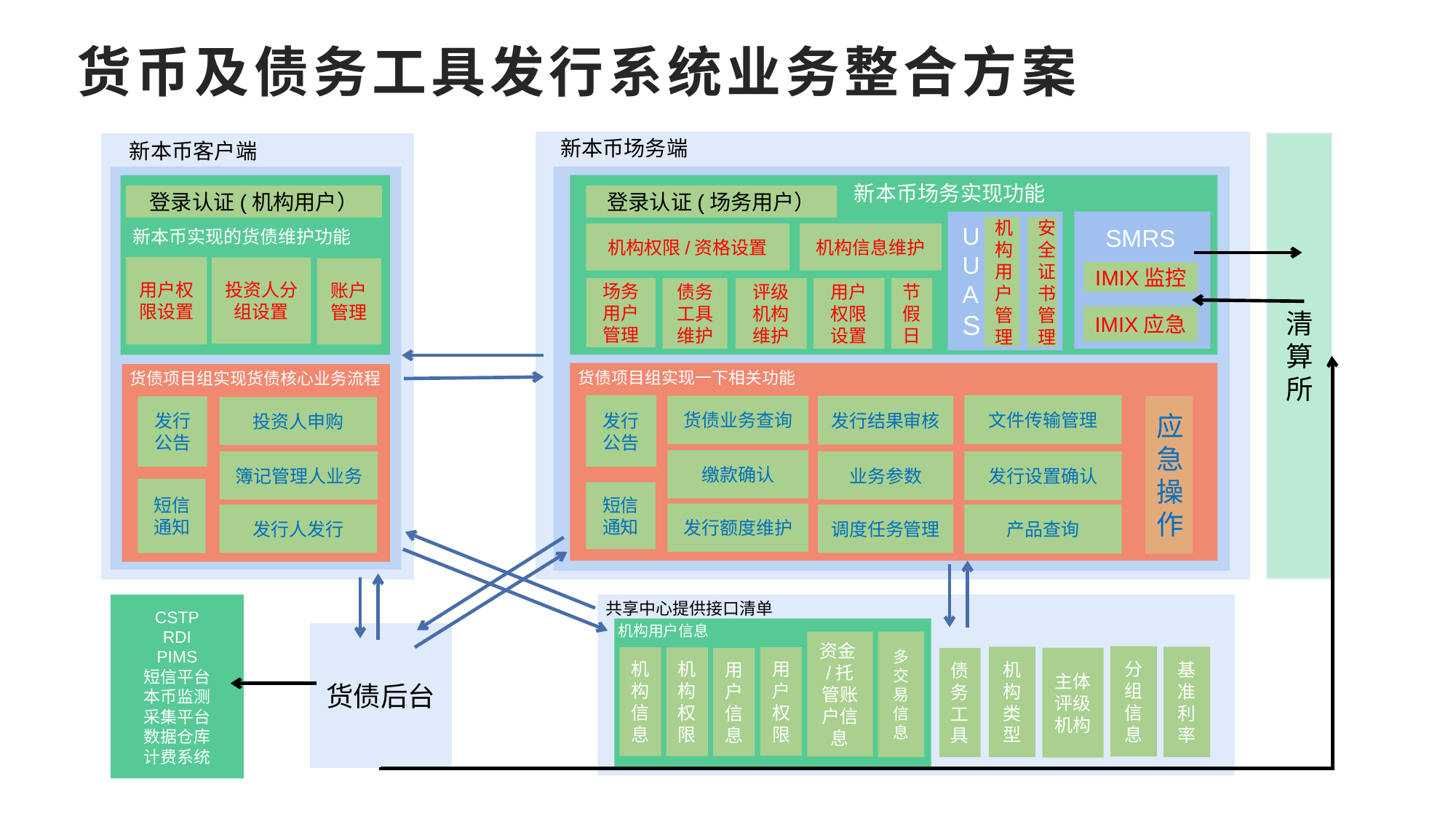

# 货币及债务工具发行系统业务整合方案
新本币场务端

新本币客户端
清算所

新本币场务实现功能

登录认证(机构用户）
登录认证(场务用户）

机构用户管理
安全证书管理
UUAS
新本币实现的货债维护功能
机构权限/资格设置
机构信息维护
SMRS
用户权限设置
投资人分组设置
账户管理
IMIX监控
场务用户管理
债务工具维护
评级机构维护
用户权限设置
节假日
IMIX应急
货债项目组实现一下相关功能
货债项目组实现货债核心业务流程

发行公告
文件传输管理
货债业务查询
发行结果审核
应急操作
发行公告
投资人申购
缴款确认
簿记管理人业务
业务参数
发行设置确认
短信通知
短信通知
发行额度维护
发行人发行
调度任务管理
产品查询
共享中心提供接口清单
CSTP
RDI
PIMS
短信平台
本币监测
采集平台
数据仓库
计费系统

机构用户信息

货债后台
资金/托管账户信息
多交易信息
分组信息
机构类型
基准利率
机构信息
机构权限
用户权限
主体评级机构
债务工具
用户信息
4